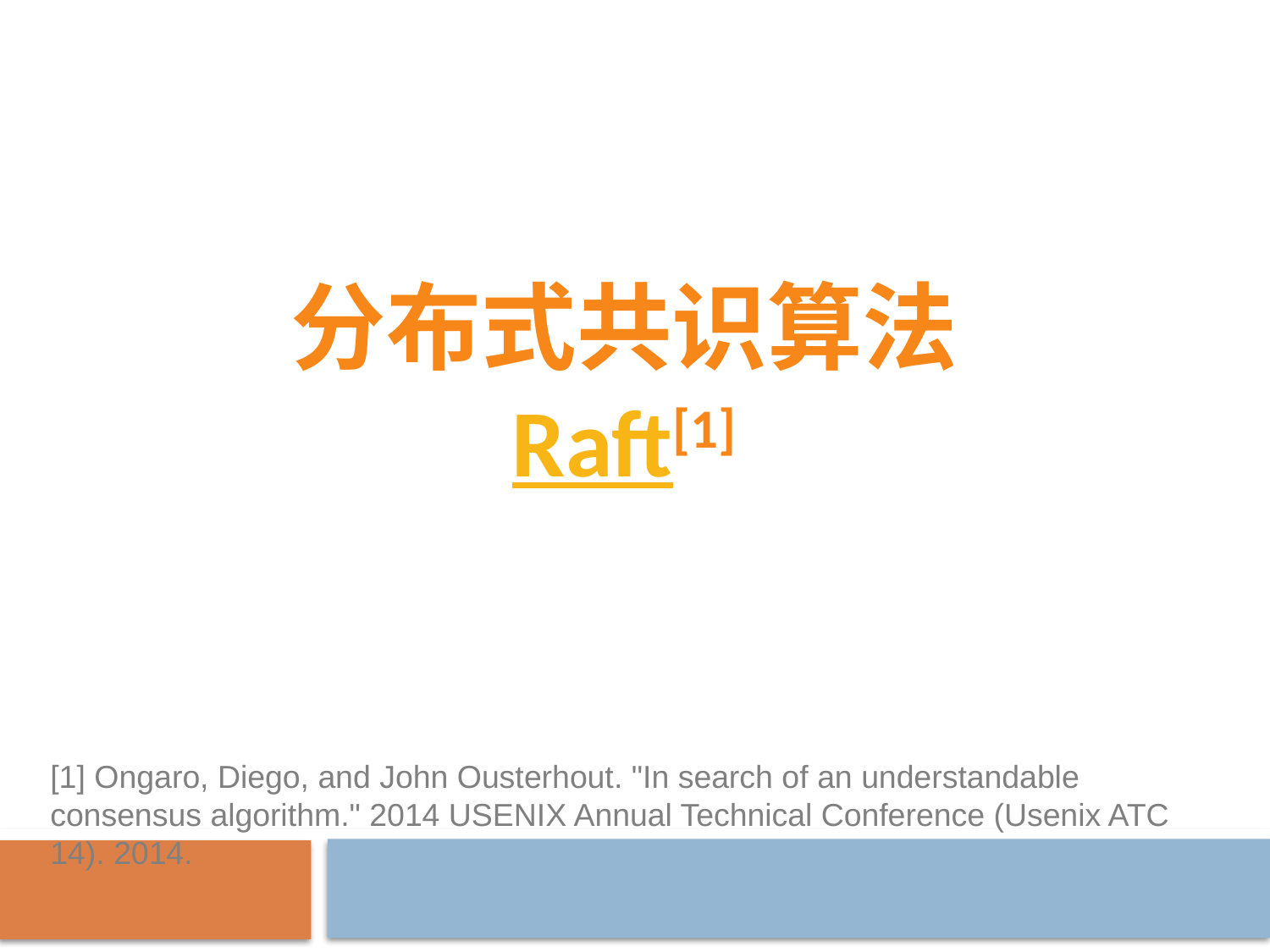

1
分布式共识算法
Raft[1]
[1] Ongaro, Diego, and John Ousterhout. "In search of an understandable consensus algorithm." 2014 USENIX Annual Technical Conference (Usenix ATC 14). 2014.